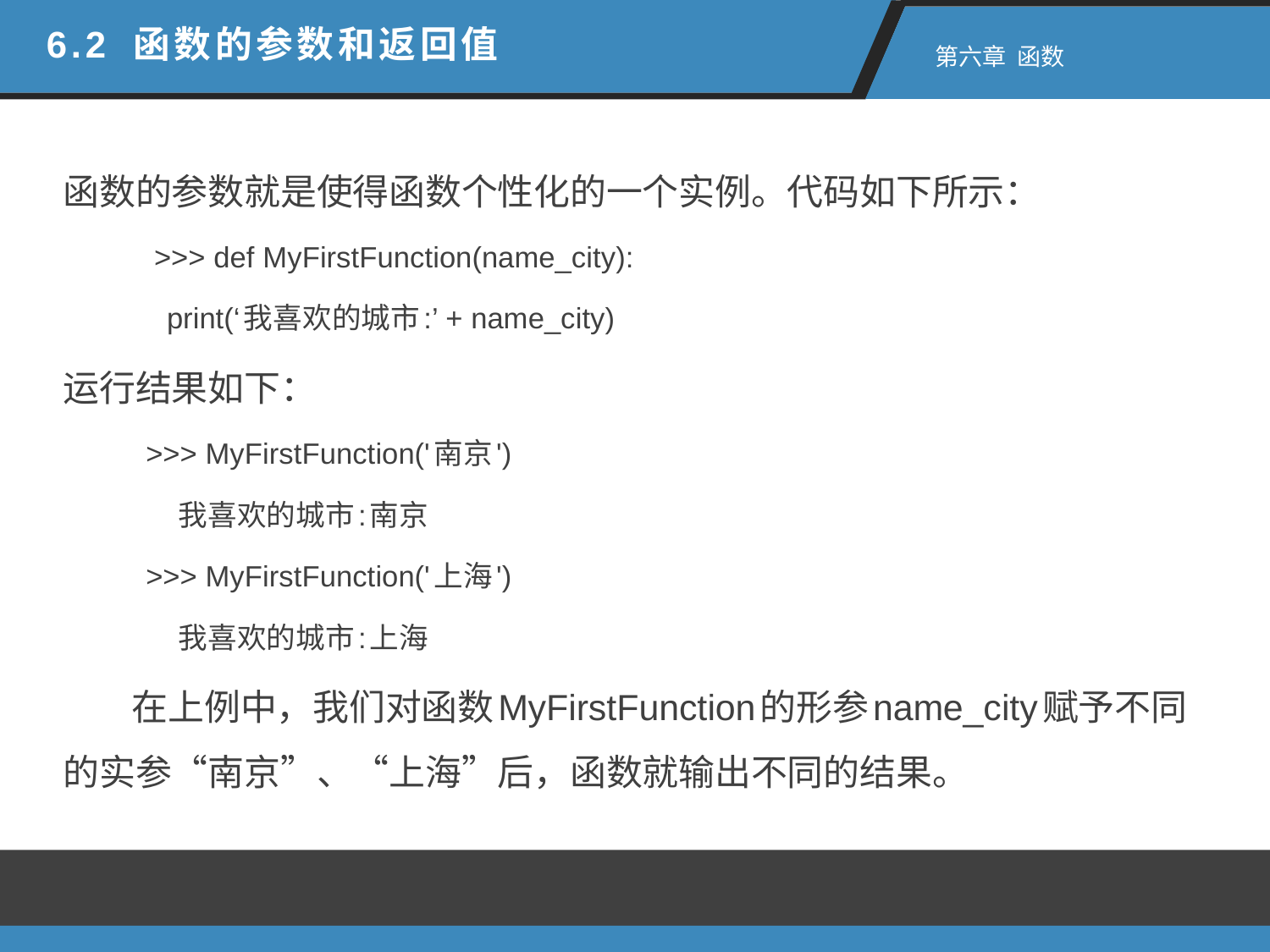

6.2 函数的参数和返回值
  第六章  函数
函数的参数就是使得函数个性化的一个实例。代码如下所示：
           >>> def MyFirstFunction(name_city):
	     print(‘我喜欢的城市:’ + name_city)
运行结果如下：
          >>> MyFirstFunction('南京')
                 我喜欢的城市:南京
          >>> MyFirstFunction('上海')
                 我喜欢的城市:上海
        在上例中，我们对函数MyFirstFunction的形参name_city赋予不同的实参“南京”、“上海”后，函数就输出不同的结果。